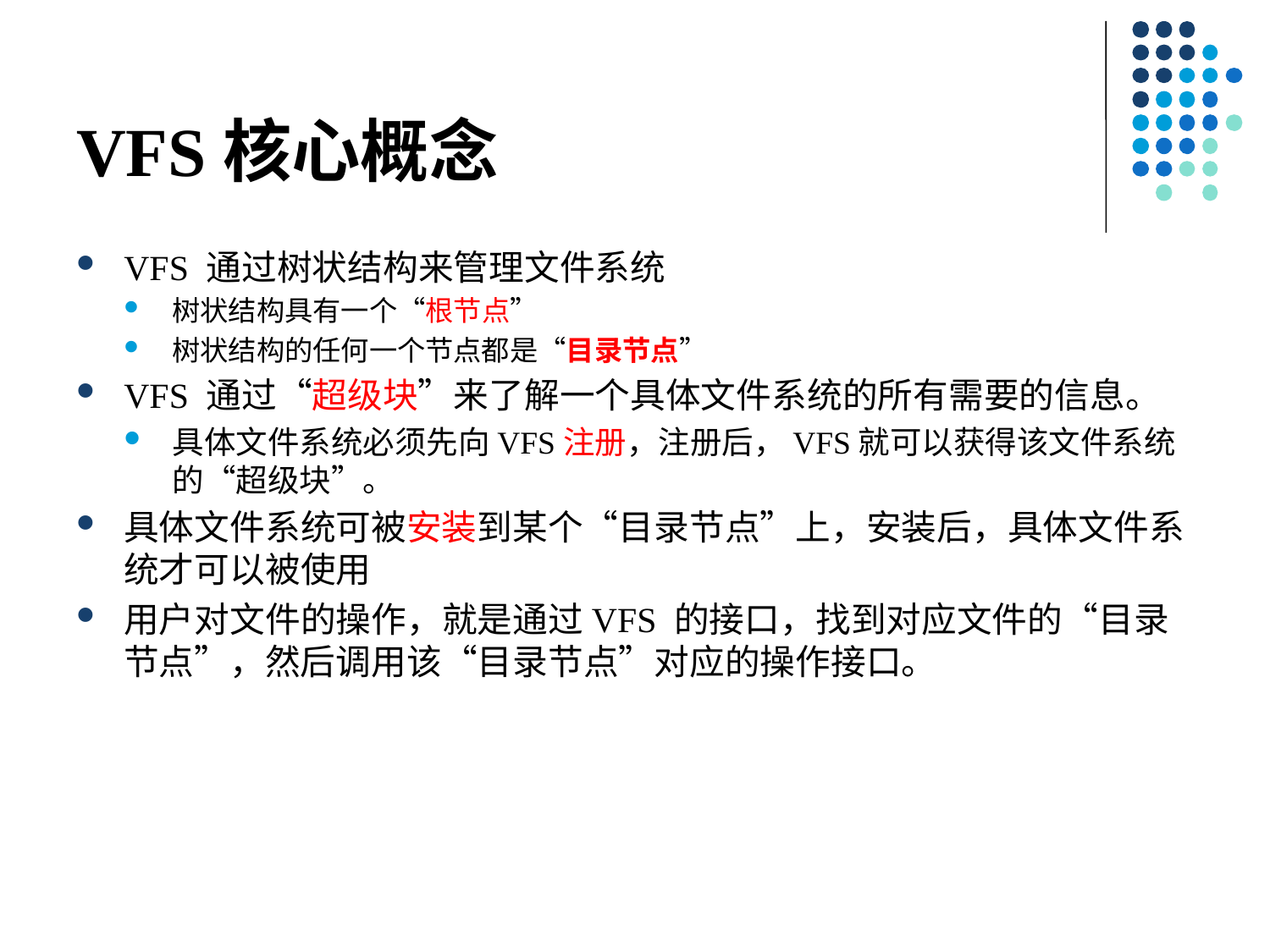

# VFS核心概念
VFS 通过树状结构来管理文件系统
树状结构具有一个“根节点”
树状结构的任何一个节点都是“目录节点”
VFS 通过“超级块”来了解一个具体文件系统的所有需要的信息。
具体文件系统必须先向VFS注册，注册后，VFS就可以获得该文件系统的“超级块”。
具体文件系统可被安装到某个“目录节点”上，安装后，具体文件系统才可以被使用
用户对文件的操作，就是通过VFS 的接口，找到对应文件的“目录节点”，然后调用该“目录节点”对应的操作接口。